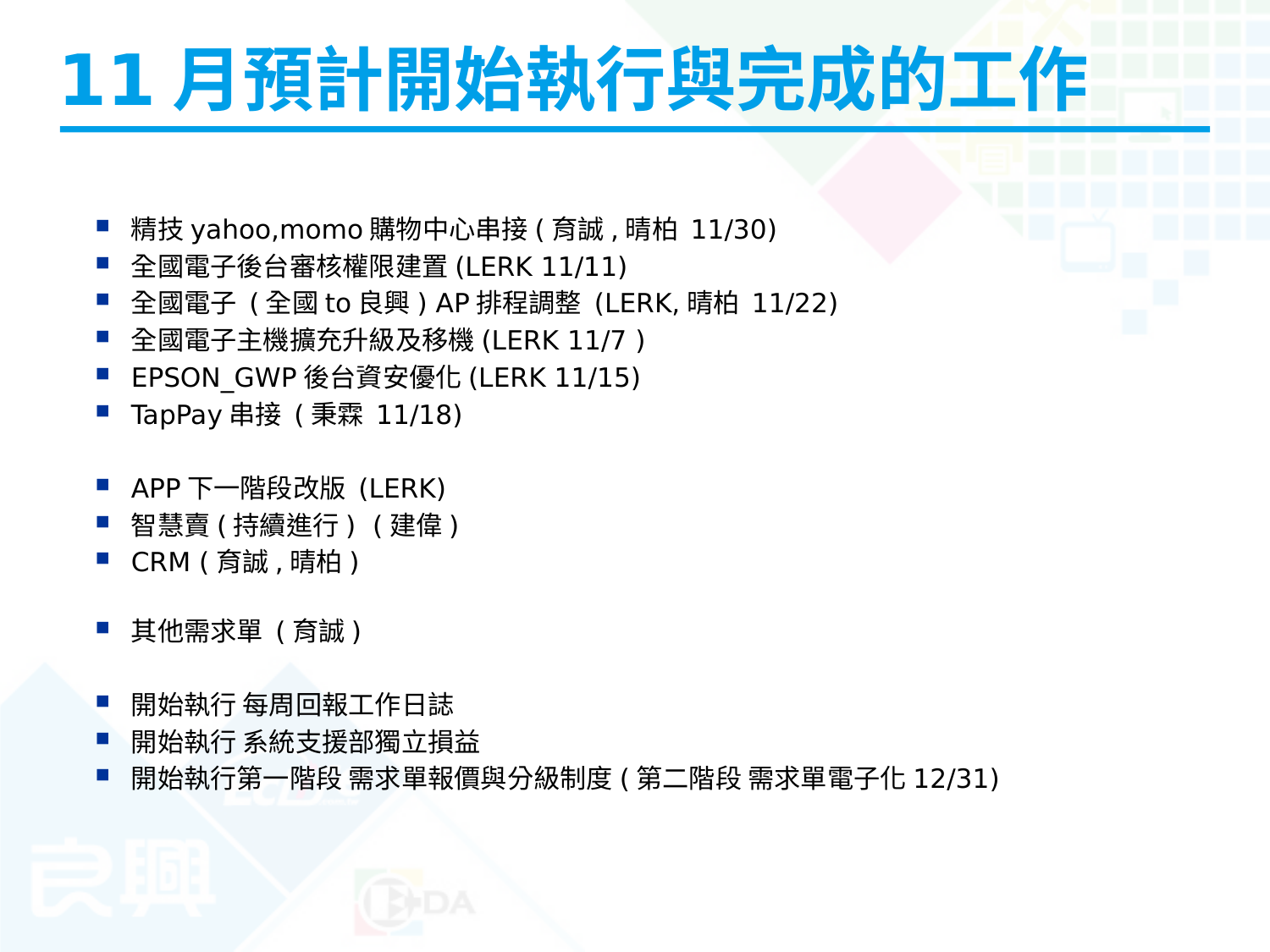

# 11月預計開始執行與完成的工作
精技yahoo,momo購物中心串接(育誠,晴柏 11/30)
全國電子後台審核權限建置(LERK 11/11)
全國電子 (全國to良興) AP排程調整 (LERK,晴柏 11/22)
全國電子主機擴充升級及移機(LERK 11/7 )
EPSON_GWP後台資安優化(LERK 11/15)
TapPay串接 (秉霖 11/18)

APP下一階段改版 (LERK)
智慧賣(持續進行)  (建偉)
CRM (育誠,晴柏)
其他需求單 (育誠)

開始執行 每周回報工作日誌
開始執行 系統支援部獨立損益
開始執行第一階段 需求單報價與分級制度(第二階段 需求單電子化12/31)